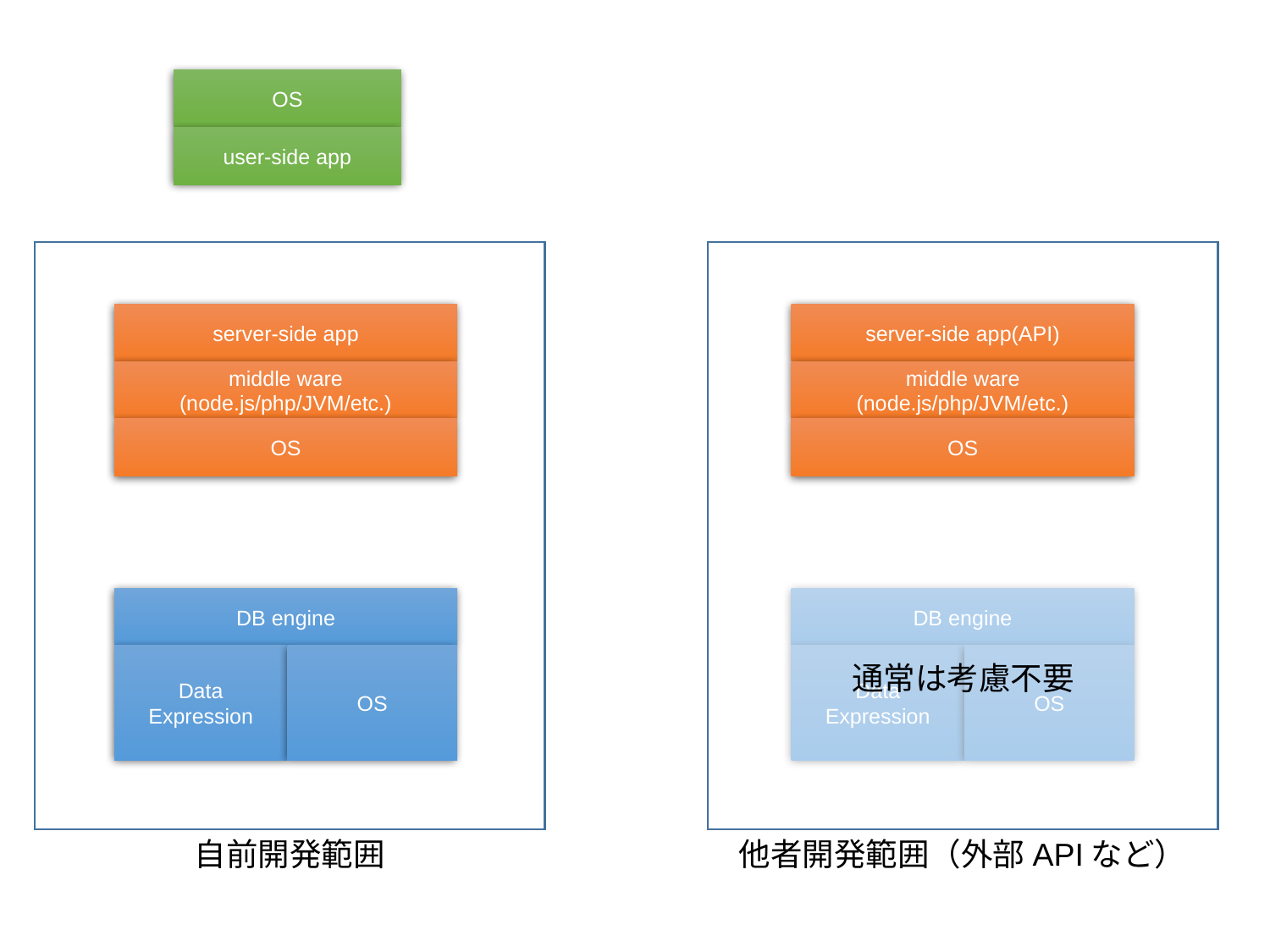

OS
user-side app

server-side app
server-side app(API)
middle ware
(node.js/php/JVM/etc.)
middle ware
(node.js/php/JVM/etc.)
OS
OS
通常は考慮不要
DB engine
DB engine
Data Expression
OS
Data Expression
OS
自前開発範囲
他者開発範囲（外部APIなど）